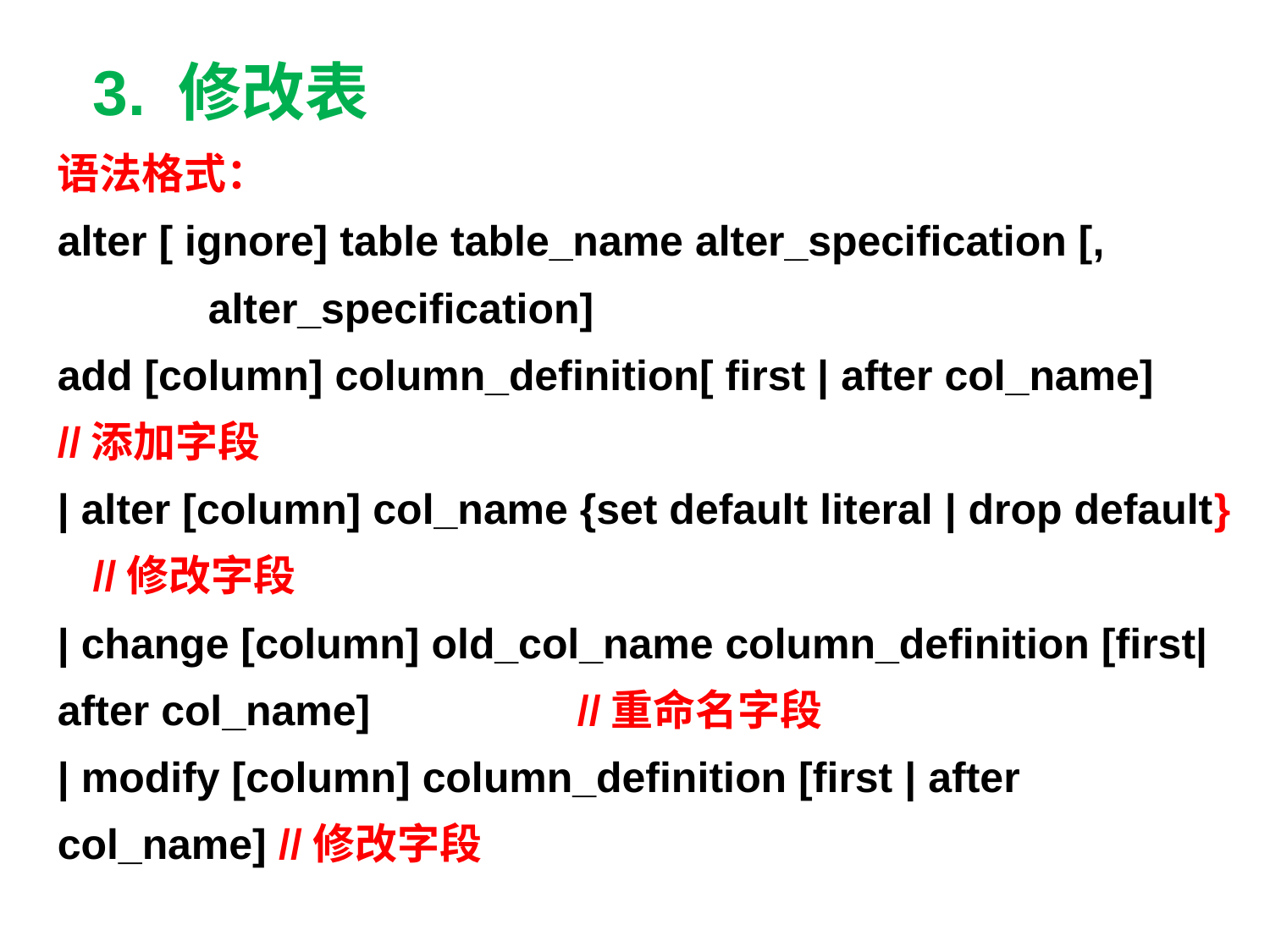

3. 修改表
语法格式：
alter [ ignore] table table_name alter_specification [,
	  alter_specification]
add [column] column_definition[ first | after col_name]        //添加字段
| alter [column] col_name {set default literal | drop default}    //修改字段
| change [column] old_col_name column_definition [first| after col_name]		 //重命名字段
| modify [column] column_definition [first | after col_name] //修改字段